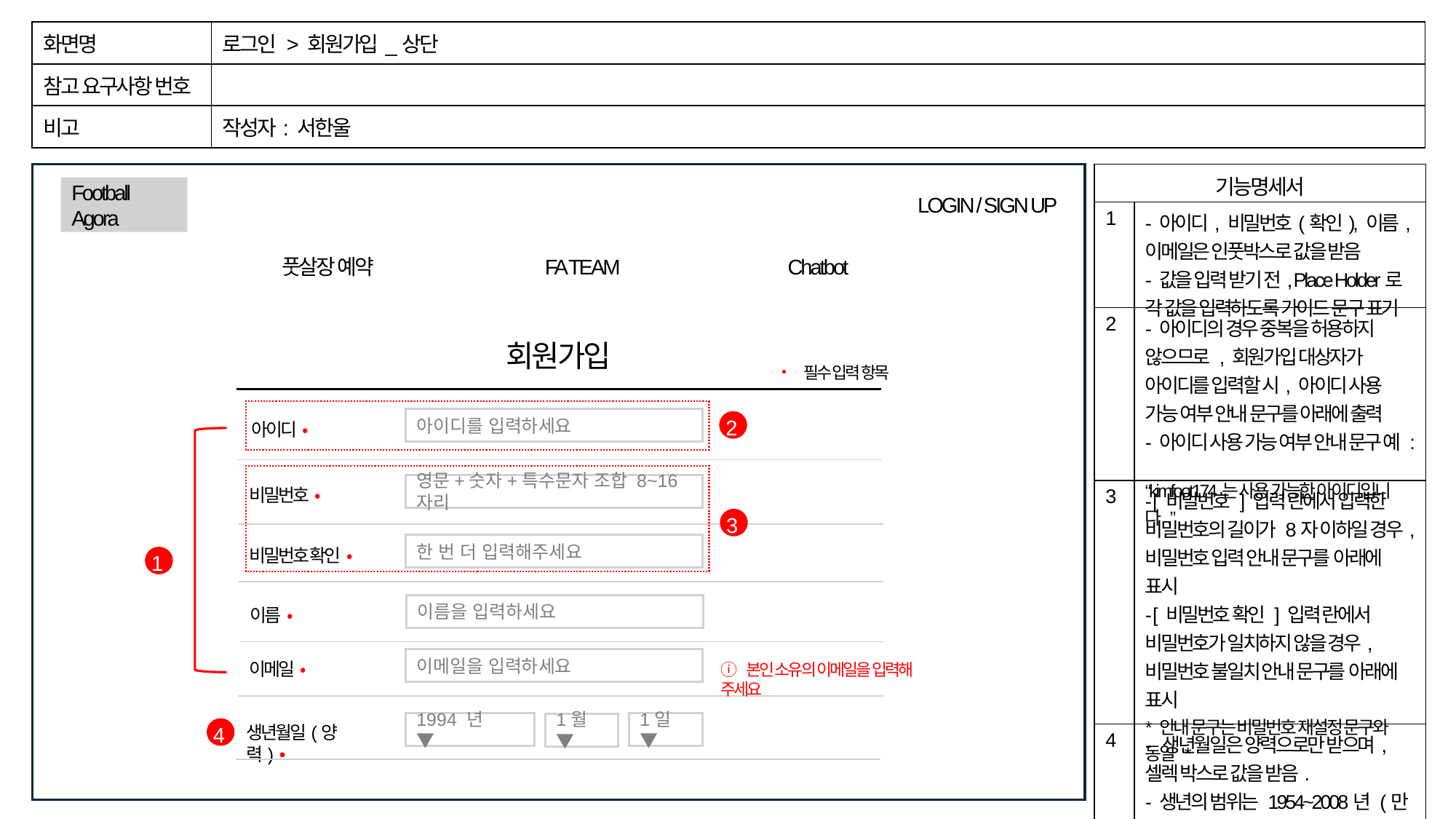

| 화면명 | 로그인 > 회원가입\_상단 |
| --- | --- |
| 참고 요구사항 번호 |  |
| 비고 | 작성자: 서한울 |
글씨
글씨
| 기능명세서 |  |
| --- | --- |
| 1 | - 아이디, 비밀번호(확인), 이름, 이메일은 인풋박스로 값을 받음 - 값을 입력 받기 전, Place Holder로 각 값을 입력하도록 가이드 문구 표기 |
| 2 | - 아이디의 경우 중복을 허용하지 않으므로 , 회원가입 대상자가 아이디를 입력할 시, 아이디 사용 가능 여부 안내 문구를 아래에 출력 - 아이디 사용 가능 여부 안내 문구 예 : “kimfoot174는 사용 가능한 아이디입니다.” |
| 3 | - [ 비밀번호 ] 입력 란에서 입력한 비밀번호의 길이가 8자 이하일 경우, 비밀번호 입력 안내 문구를 아래에 표시 - [ 비밀번호 확인 ] 입력 란에서 비밀번호가 일치하지 않을 경우, 비밀번호 불일치 안내 문구를 아래에 표시 \* 안내 문구는 비밀번호 재설정 문구와 동일 \* |
| 4 | - 생년월일은 양력으로만 받으며, 셀렉 박스로 값을 받음. - 생년의 범위는 1954~2008년 (만 14세 이상) |

Football Agora
LOGIN / SIGN UP
FA TEAM
풋살장 예약
Chatbot
회원가입
•  필수 입력 항목

아이디를 입력하세요
2

아이디  •

영문+숫자+특수문자 조합 8~16자리
비밀번호  •
3

한 번 더 입력해주세요
비밀번호 확인  •
1

이름을 입력하세요
이름  •
이메일을 입력하세요
이메일  •
ⓘ  본인 소유의 이메일을 입력해 주세요
1994 년     ▼
1일 ▼
1월 ▼
4

생년월일(양력)  •